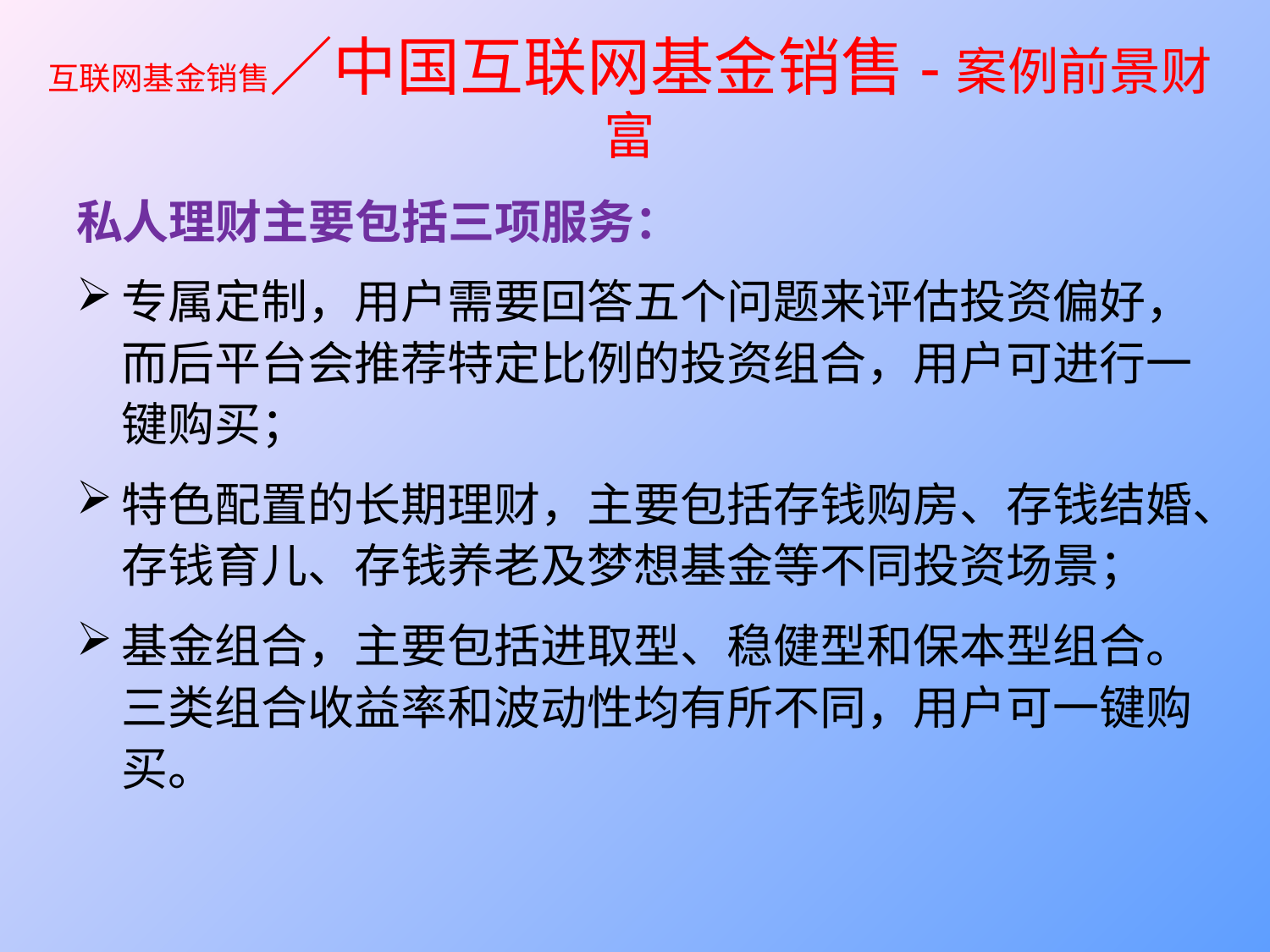

# 互联网基金销售／中国互联网基金销售-案例前景财富
私人理财主要包括三项服务：
专属定制，用户需要回答五个问题来评估投资偏好，而后平台会推荐特定比例的投资组合，用户可进行一键购买；
特色配置的长期理财，主要包括存钱购房、存钱结婚、存钱育儿、存钱养老及梦想基金等不同投资场景；
基金组合，主要包括进取型、稳健型和保本型组合。三类组合收益率和波动性均有所不同，用户可一键购买。